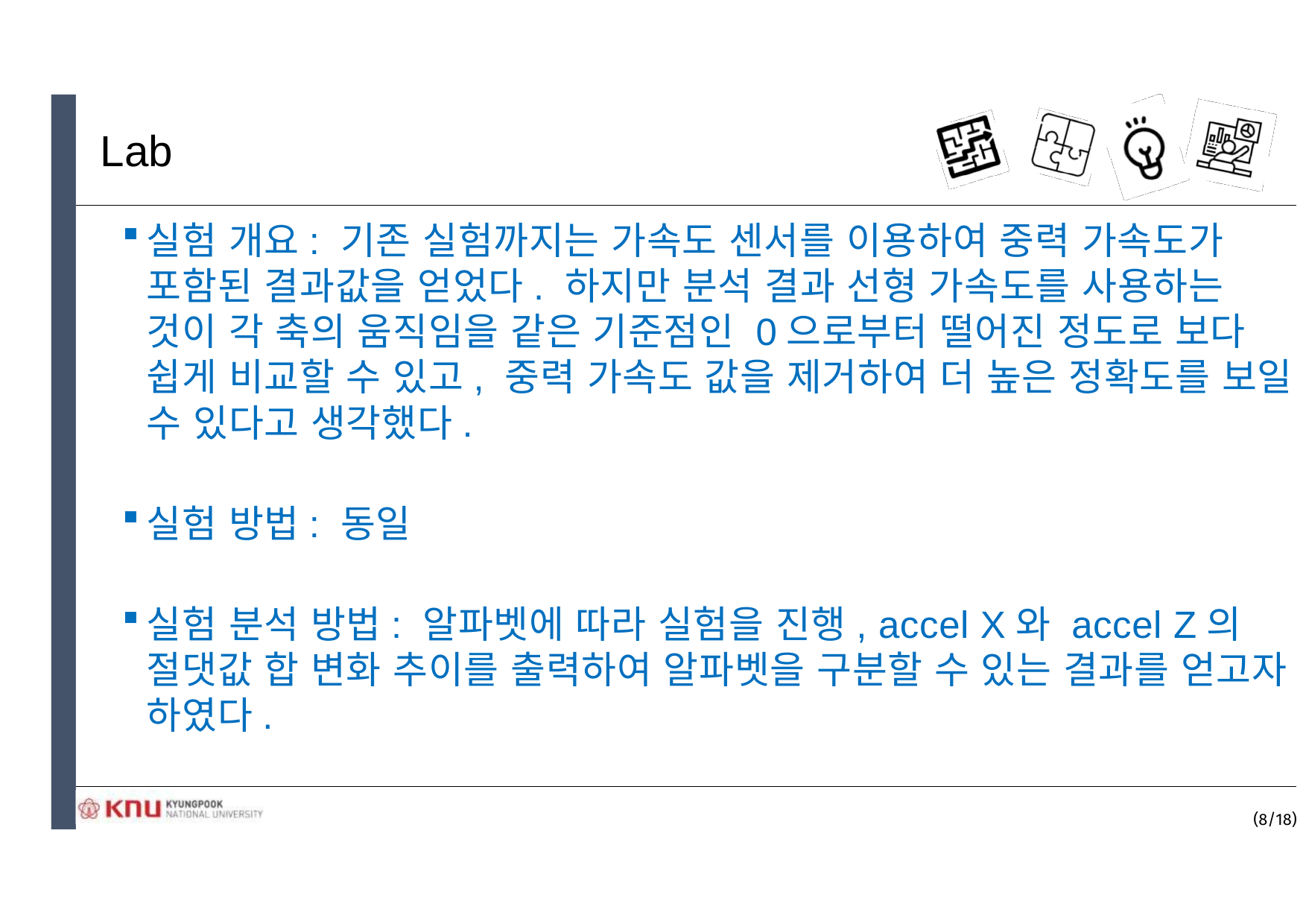

# Lab
실험 개요: 기존 실험까지는 가속도 센서를 이용하여 중력 가속도가 포함된 결과값을 얻었다. 하지만 분석 결과 선형 가속도를 사용하는 것이 각 축의 움직임을 같은 기준점인 0으로부터 떨어진 정도로 보다 쉽게 비교할 수 있고, 중력 가속도 값을 제거하여 더 높은 정확도를 보일 수 있다고 생각했다.

실험 방법: 동일

실험 분석 방법: 알파벳에 따라 실험을 진행, accel X와 accel Z의 절댓값 합 변화 추이를 출력하여 알파벳을 구분할 수 있는 결과를 얻고자 하였다.

(8/18)